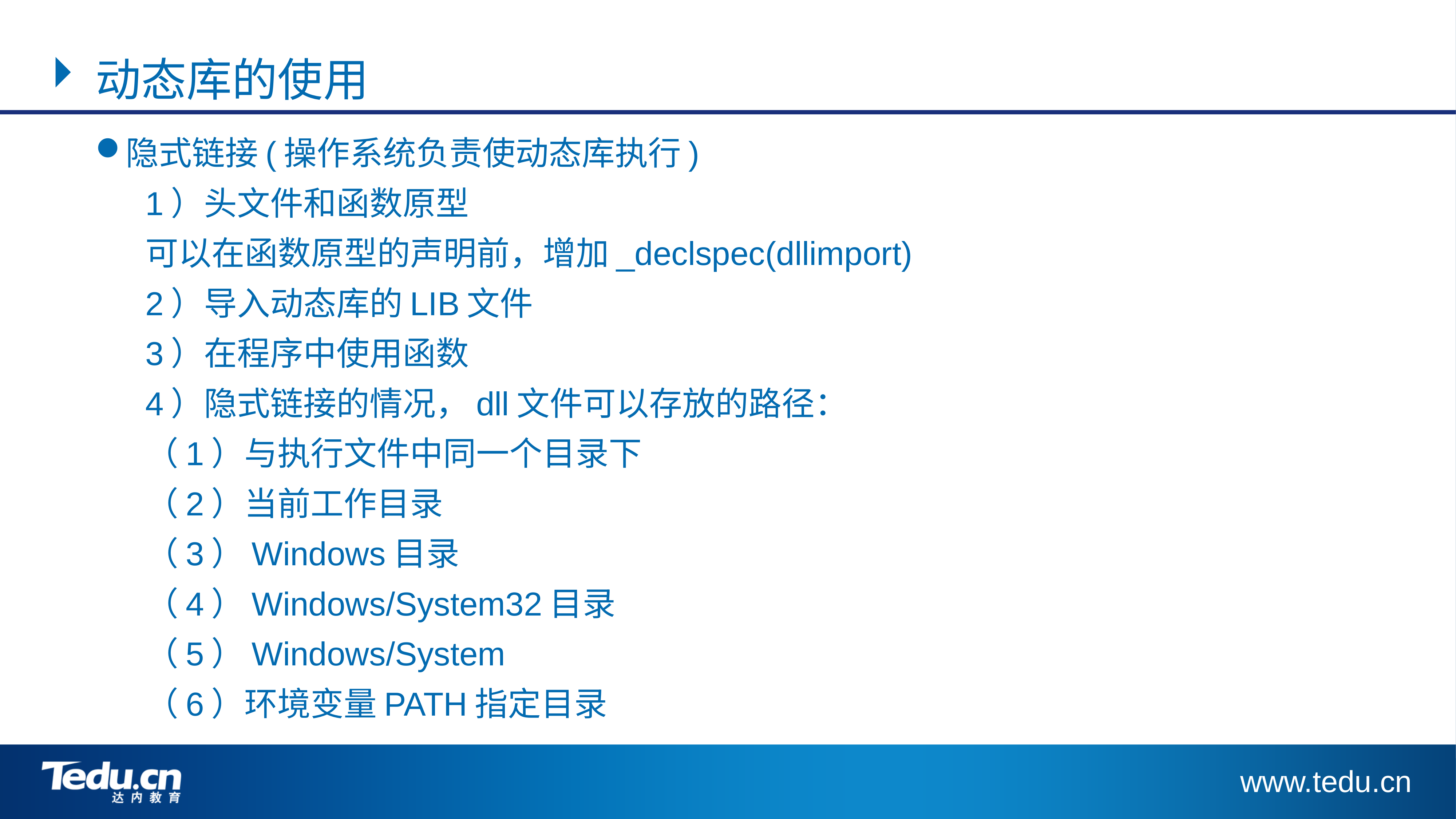

动态库的使用
隐式链接(操作系统负责使动态库执行)
	1）头文件和函数原型
		可以在函数原型的声明前，增加_declspec(dllimport)
	2）导入动态库的LIB文件
	3）在程序中使用函数
	4）隐式链接的情况，dll文件可以存放的路径：
		（1）与执行文件中同一个目录下
		（2）当前工作目录
		（3）Windows目录
		（4）Windows/System32目录
		（5）Windows/System
		（6）环境变量PATH指定目录